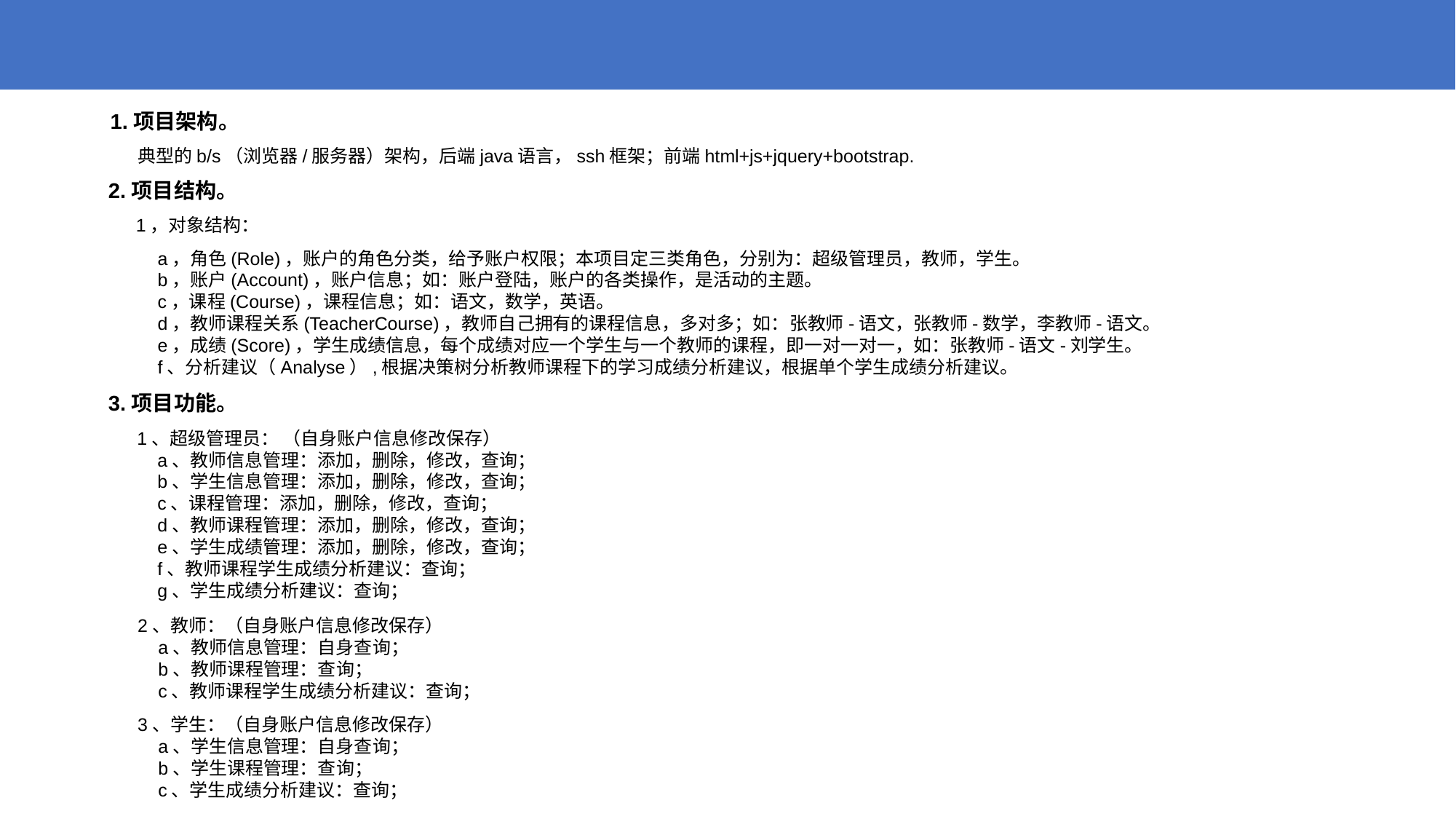

1.项目架构。
典型的b/s（浏览器/服务器）架构，后端java语言，ssh框架；前端html+js+jquery+bootstrap.
2.项目结构。
1，对象结构：
a，角色(Role)，账户的角色分类，给予账户权限；本项目定三类角色，分别为：超级管理员，教师，学生。
b，账户(Account)，账户信息；如：账户登陆，账户的各类操作，是活动的主题。
c，课程(Course)，课程信息；如：语文，数学，英语。
d，教师课程关系(TeacherCourse)，教师自己拥有的课程信息，多对多；如：张教师-语文，张教师-数学，李教师-语文。
e，成绩(Score)，学生成绩信息，每个成绩对应一个学生与一个教师的课程，即一对一对一，如：张教师-语文-刘学生。
f、分析建议（Analyse）,根据决策树分析教师课程下的学习成绩分析建议，根据单个学生成绩分析建议。
3.项目功能。

1、超级管理员： （自身账户信息修改保存）
    a、教师信息管理：添加，删除，修改，查询；
    b、学生信息管理：添加，删除，修改，查询；
    c、课程管理：添加，删除，修改，查询；
    d、教师课程管理：添加，删除，修改，查询；
    e、学生成绩管理：添加，删除，修改，查询；
    f、教师课程学生成绩分析建议：查询；
    g、学生成绩分析建议：查询；
2、教师：（自身账户信息修改保存）
    a、教师信息管理：自身查询；
    b、教师课程管理：查询；
    c、教师课程学生成绩分析建议：查询；
项目介绍
3、学生：（自身账户信息修改保存）
    a、学生信息管理：自身查询；
    b、学生课程管理：查询；
    c、学生成绩分析建议：查询；